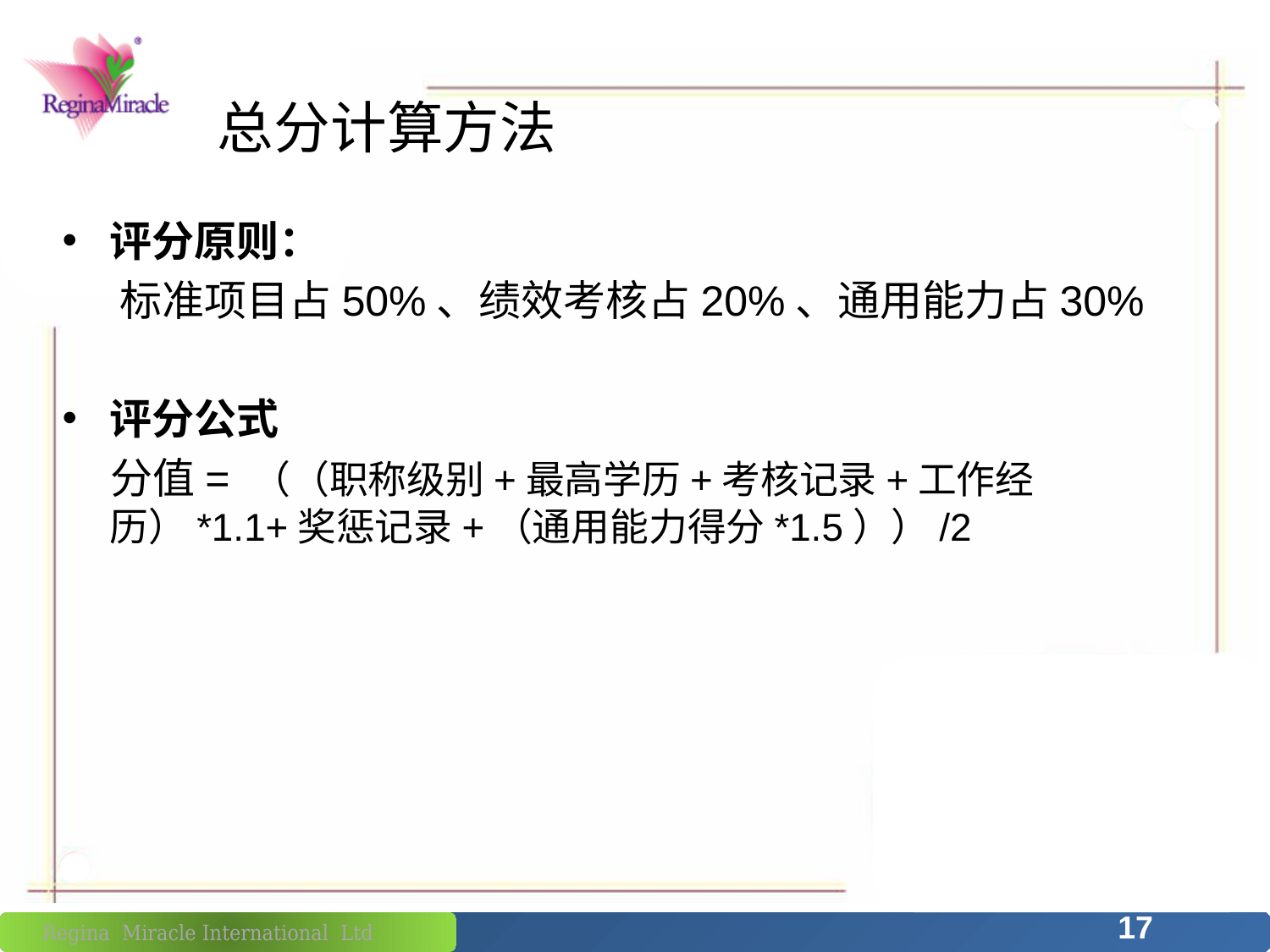

总分计算方法
评分原则：
     标准项目占50%、绩效考核占20%、通用能力占30%

评分公式
    分值= （（职称级别+最高学历+考核记录+工作经历）*1.1+奖惩记录+（通用能力得分*1.5））/2

    17